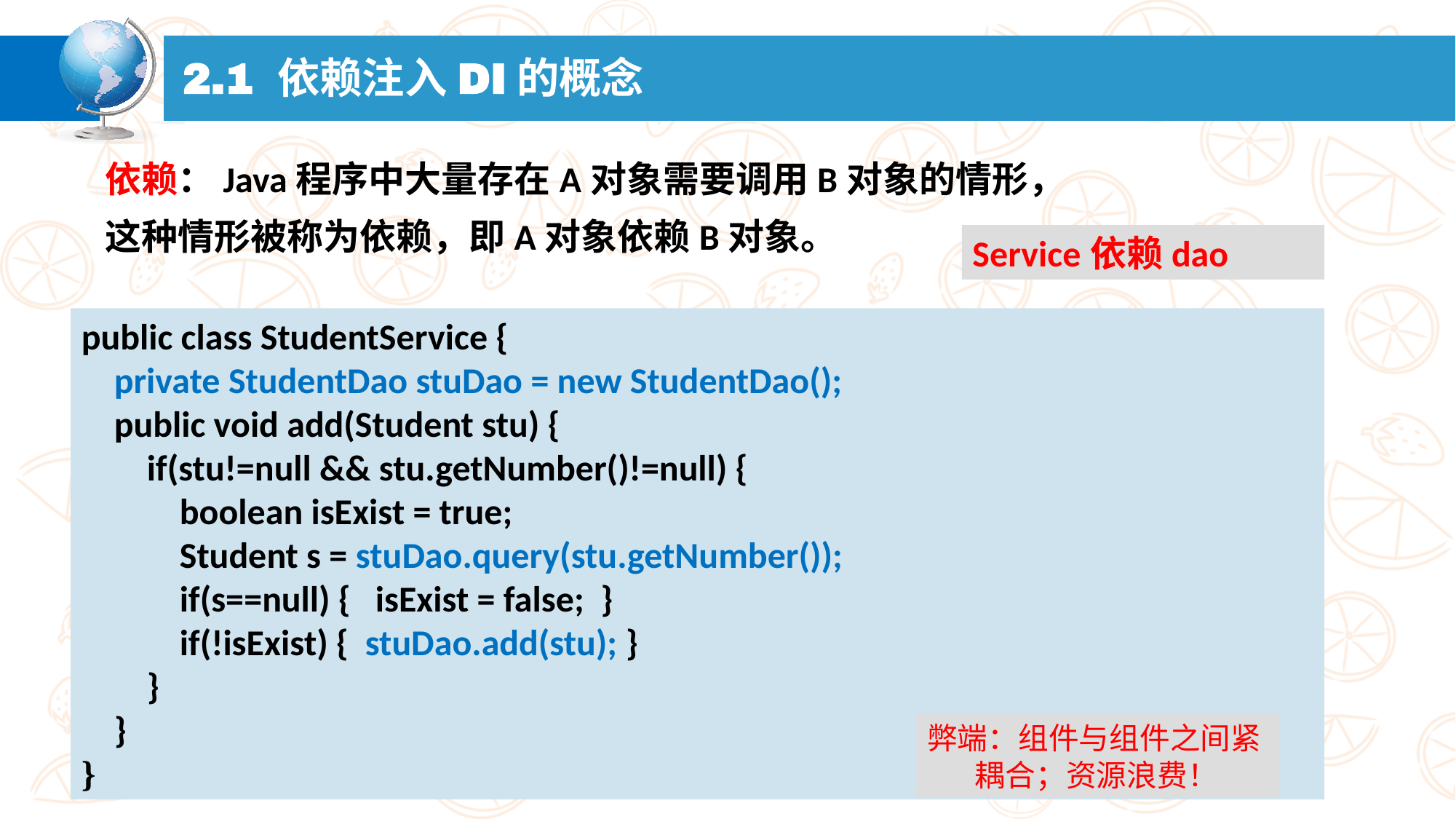

# 2.1 依赖注入DI的概念
依赖：Java程序中大量存在A对象需要调用B对象的情形，
这种情形被称为依赖，即A对象依赖B对象。
Service依赖dao
public class StudentService {
    private StudentDao stuDao = new StudentDao();
    public void add(Student stu) {
        if(stu!=null && stu.getNumber()!=null) {
            boolean isExist = true;
            Student s = stuDao.query(stu.getNumber());
            if(s==null) {   isExist = false;  }
            if(!isExist) {  stuDao.add(stu); }
        }
    }
}
弊端：组件与组件之间紧耦合；资源浪费！